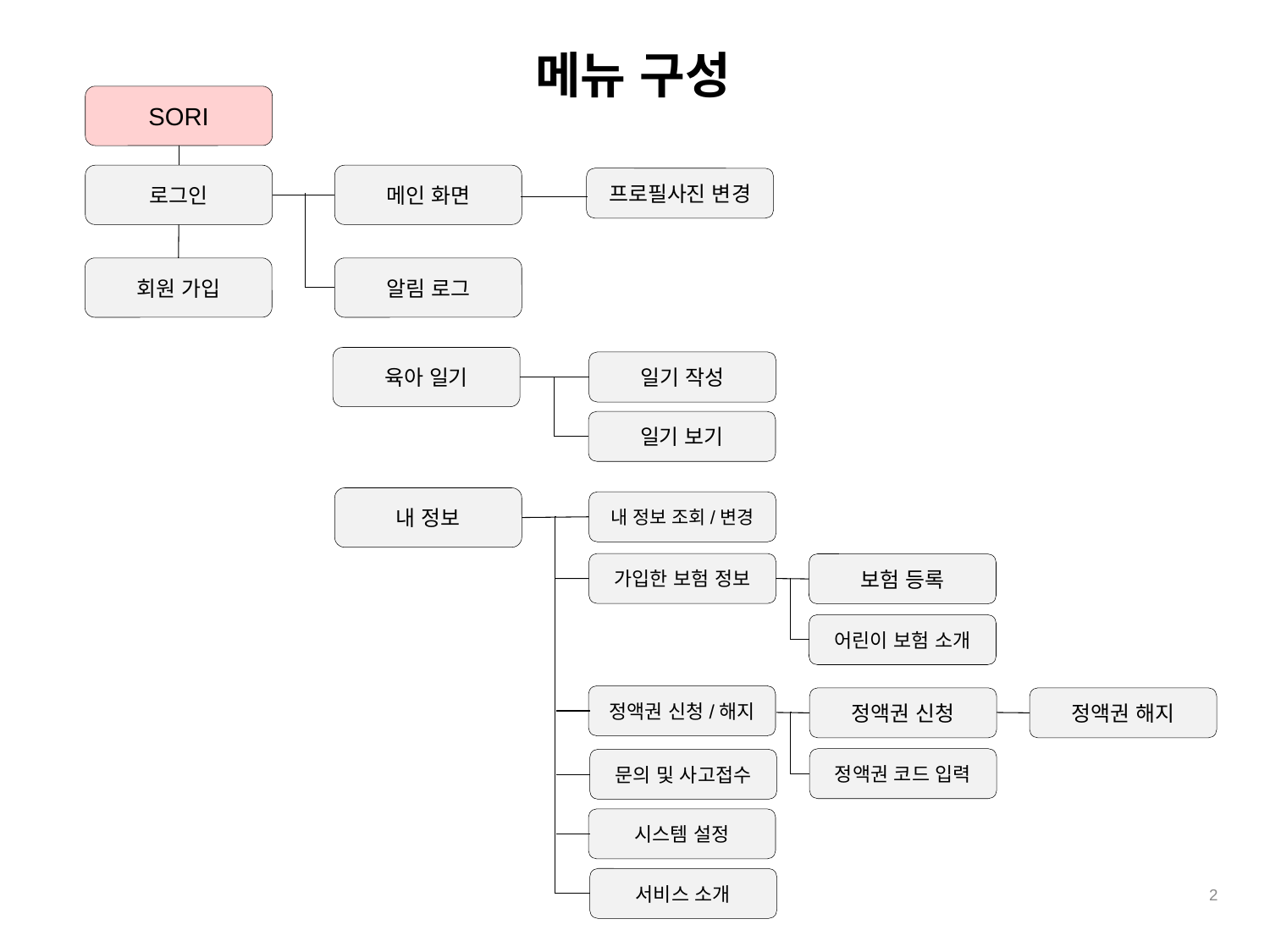

# 메뉴 구성
SORI
로그인
메인 화면
프로필사진 변경
회원 가입
알림 로그
육아 일기
일기 작성
일기 보기
내 정보
내 정보 조회/변경
가입한 보험 정보
보험 등록
어린이 보험 소개
정액권 신청/해지
정액권 신청
정액권 해지
정액권 코드 입력
문의 및 사고접수
시스템 설정
서비스 소개
2